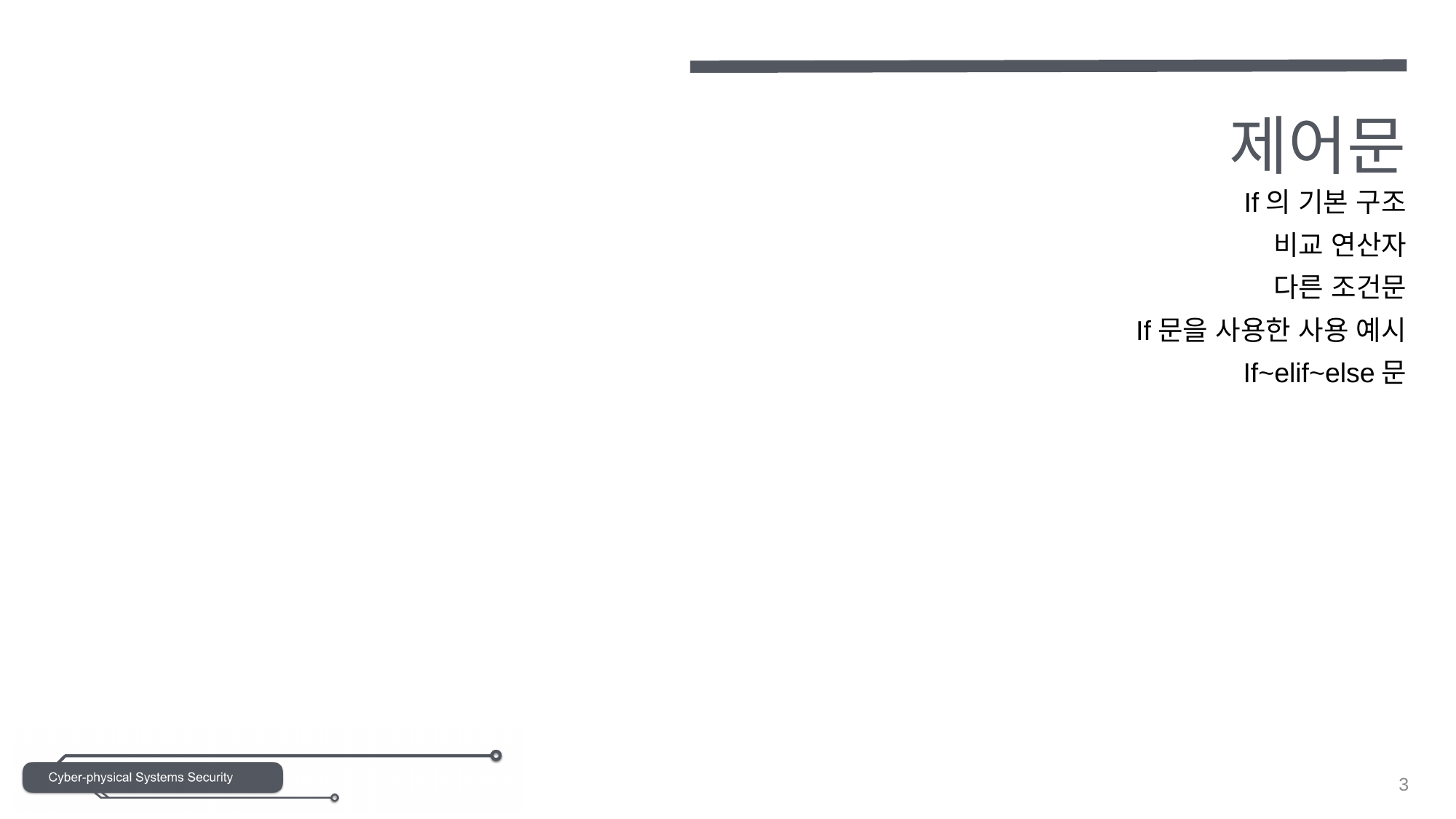

# 제어문
If의 기본 구조
비교 연산자
다른 조건문
If문을 사용한 사용 예시
If~elif~else문

3